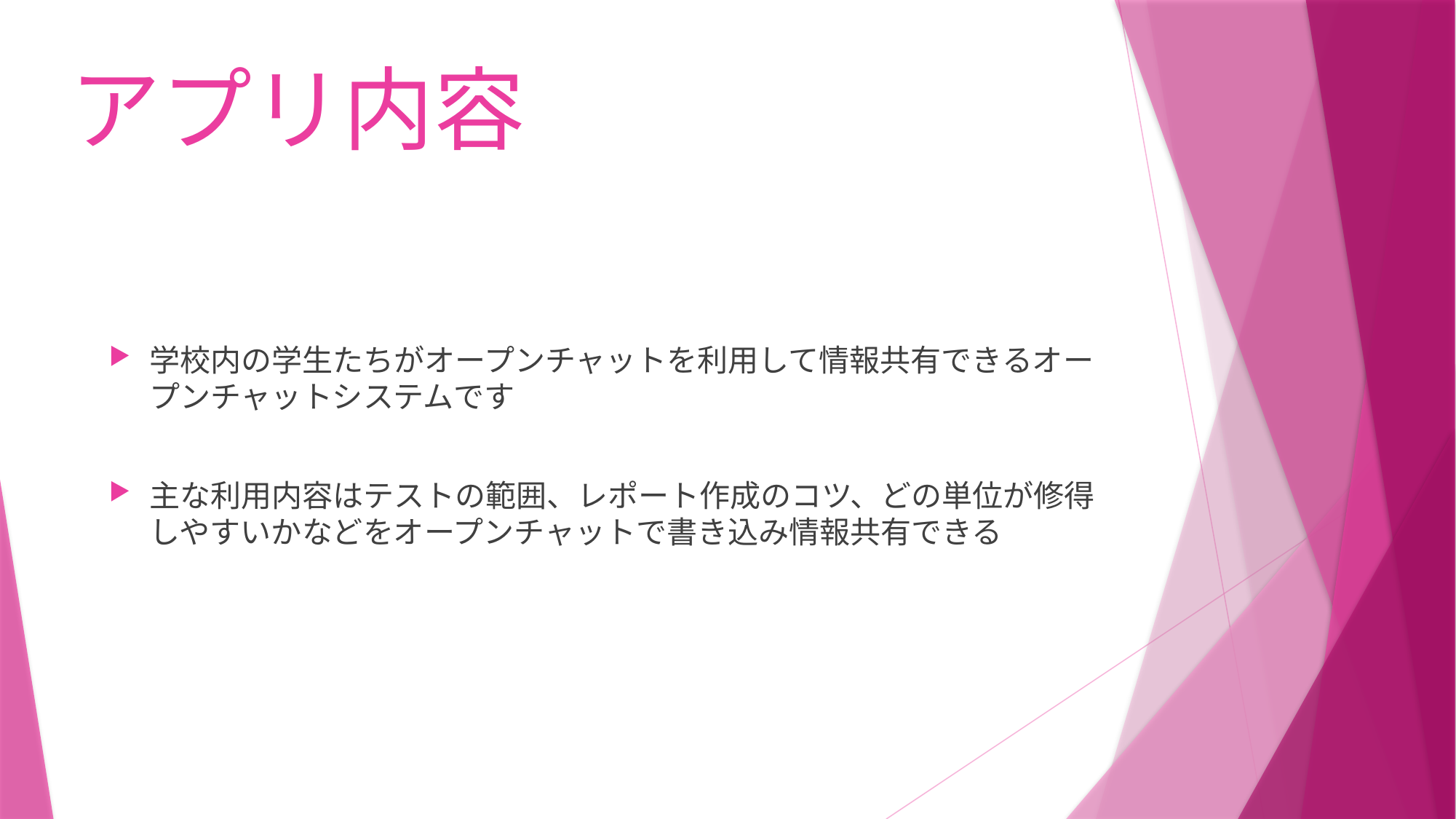

# アプリ内容
学校内の学生たちがオープンチャットを利用して情報共有できるオープンチャットシステムです

主な利用内容はテストの範囲、レポート作成のコツ、どの単位が修得しやすいかなどをオープンチャットで書き込み情報共有できる